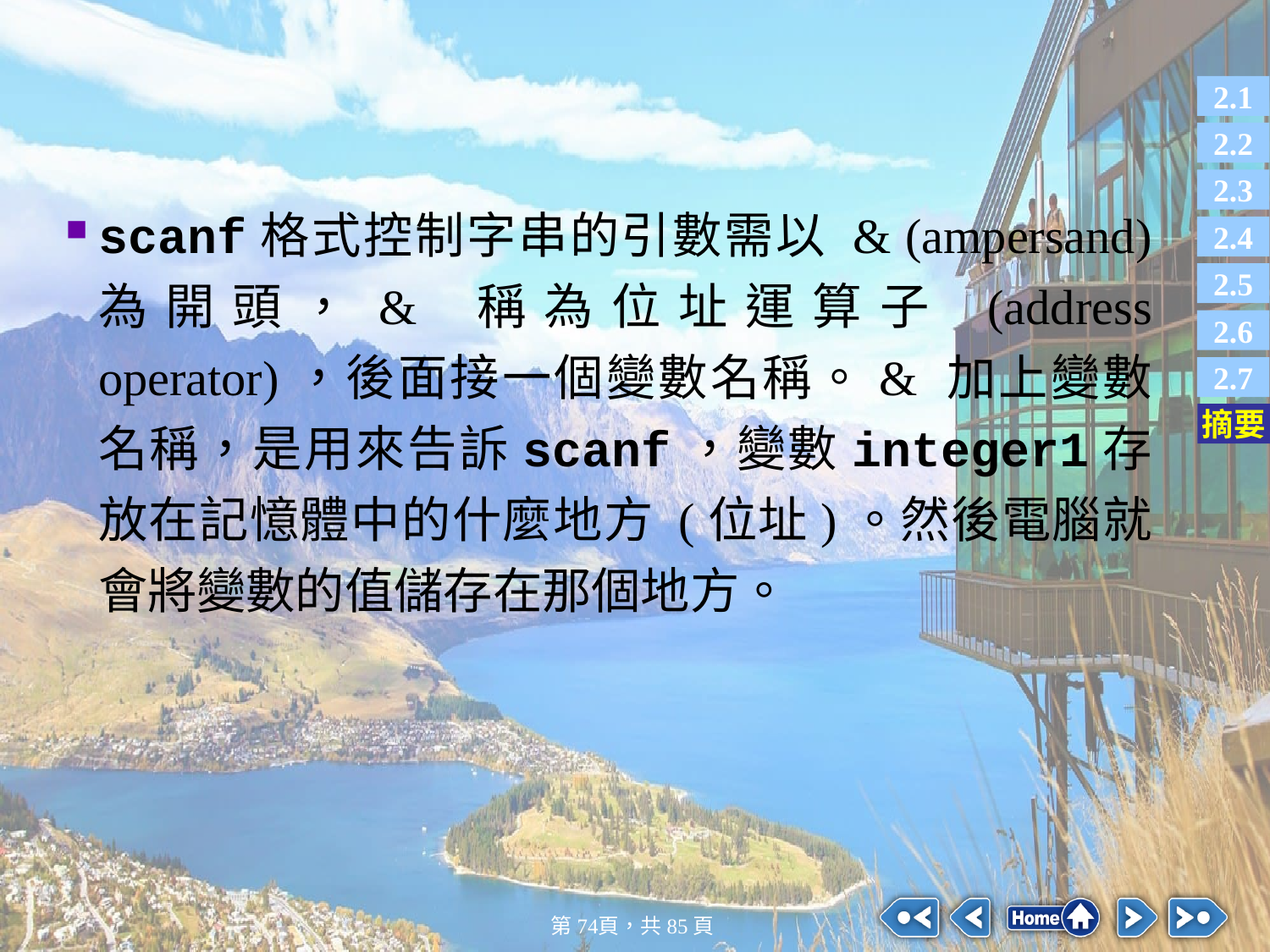

#
scanf格式控制字串的引數需以 & (ampersand) 為開頭，& 稱為位址運算子 (address operator)，後面接一個變數名稱。& 加上變數名稱，是用來告訴scanf，變數integer1存放在記憶體中的什麼地方 (位址)。然後電腦就會將變數的值儲存在那個地方。